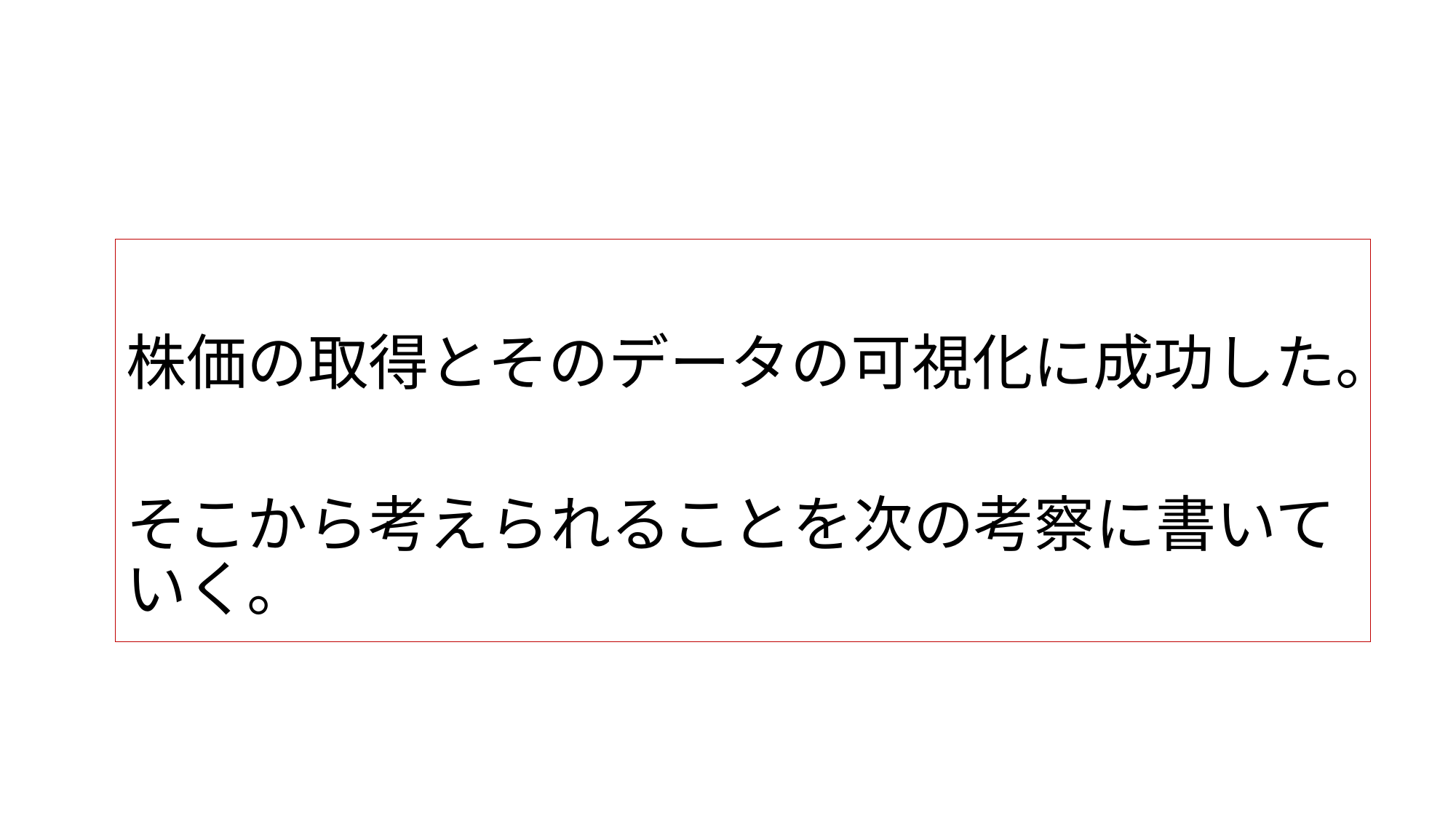

株価の取得とそのデータの可視化に成功した。

そこから考えられることを次の考察に書いていく。